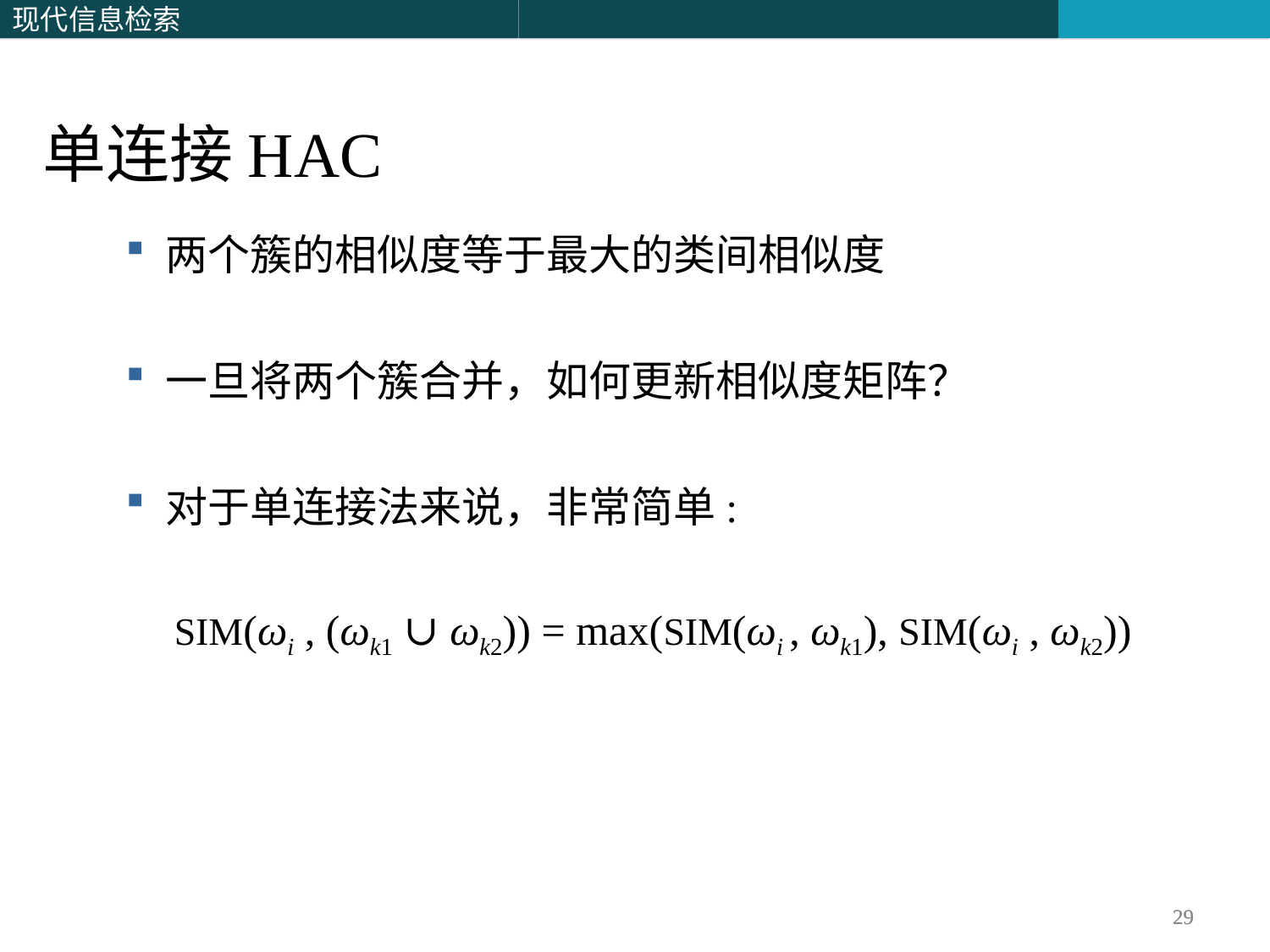

单连接HAC

两个簇的相似度等于最大的类间相似度

一旦将两个簇合并，如何更新相似度矩阵？

对于单连接法来说，非常简单:

     SIM(ωi , (ωk1 ∪ ωk2)) = max(SIM(ωi , ωk1), SIM(ωi , ωk2))

29
29